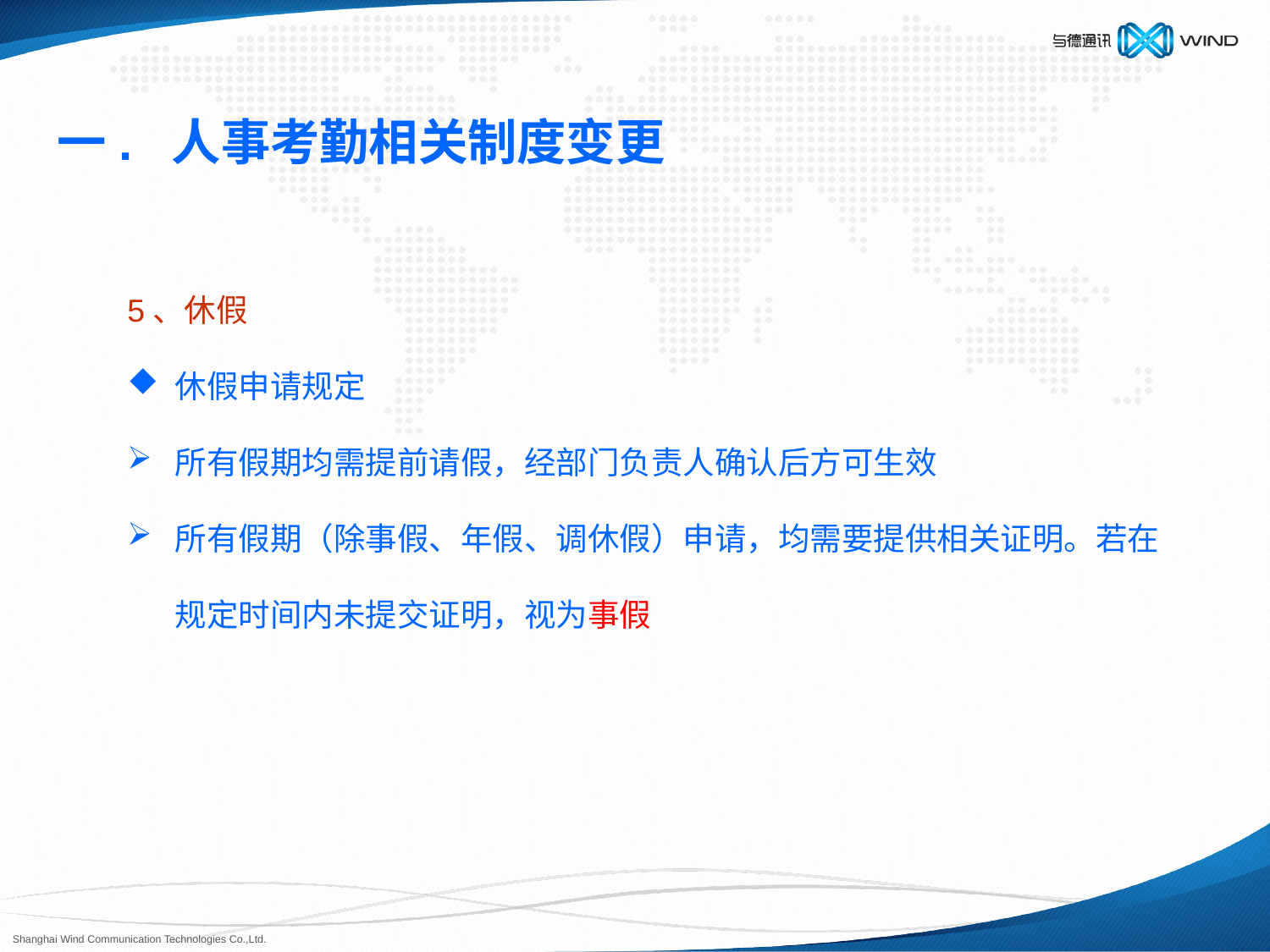

一.  人事考勤相关制度变更
5、休假
休假申请规定
所有假期均需提前请假，经部门负责人确认后方可生效
所有假期（除事假、年假、调休假）申请，均需要提供相关证明。若在规定时间内未提交证明，视为事假